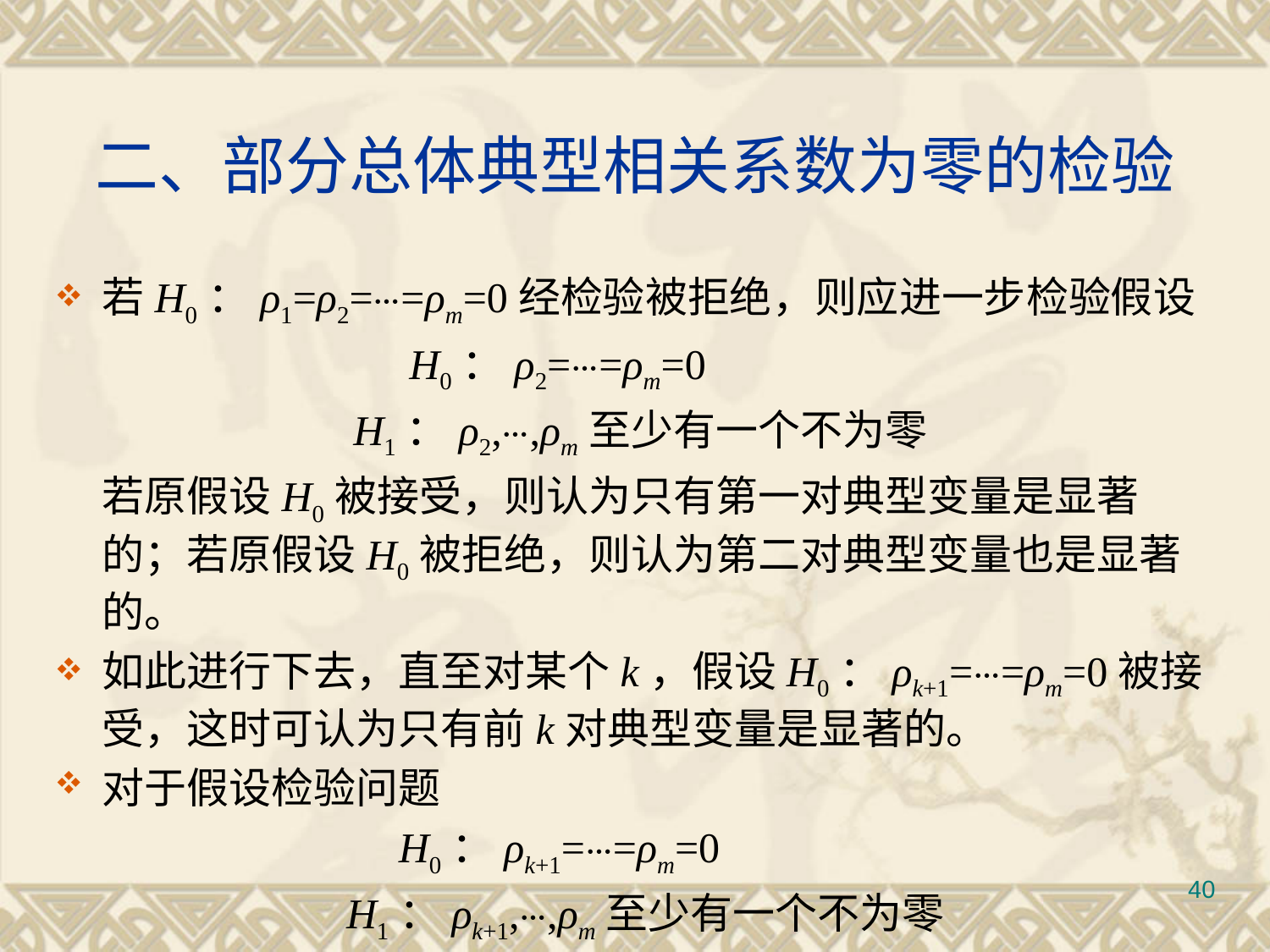

# 二、部分总体典型相关系数为零的检验
若H0：ρ1=ρ2=⋯=ρm=0经检验被拒绝，则应进一步检验假设
			     H0：ρ2=⋯=ρm=0
 H1：ρ2,⋯,ρm至少有一个不为零
	若原假设H0被接受，则认为只有第一对典型变量是显著的；若原假设H0被拒绝，则认为第二对典型变量也是显著的。
如此进行下去，直至对某个k，假设H0：ρk+1=⋯=ρm=0被接受，这时可认为只有前k对典型变量是显著的。
对于假设检验问题
			    H0：ρk+1=⋯=ρm=0
  H1：ρk+1,⋯,ρm至少有一个不为零
40